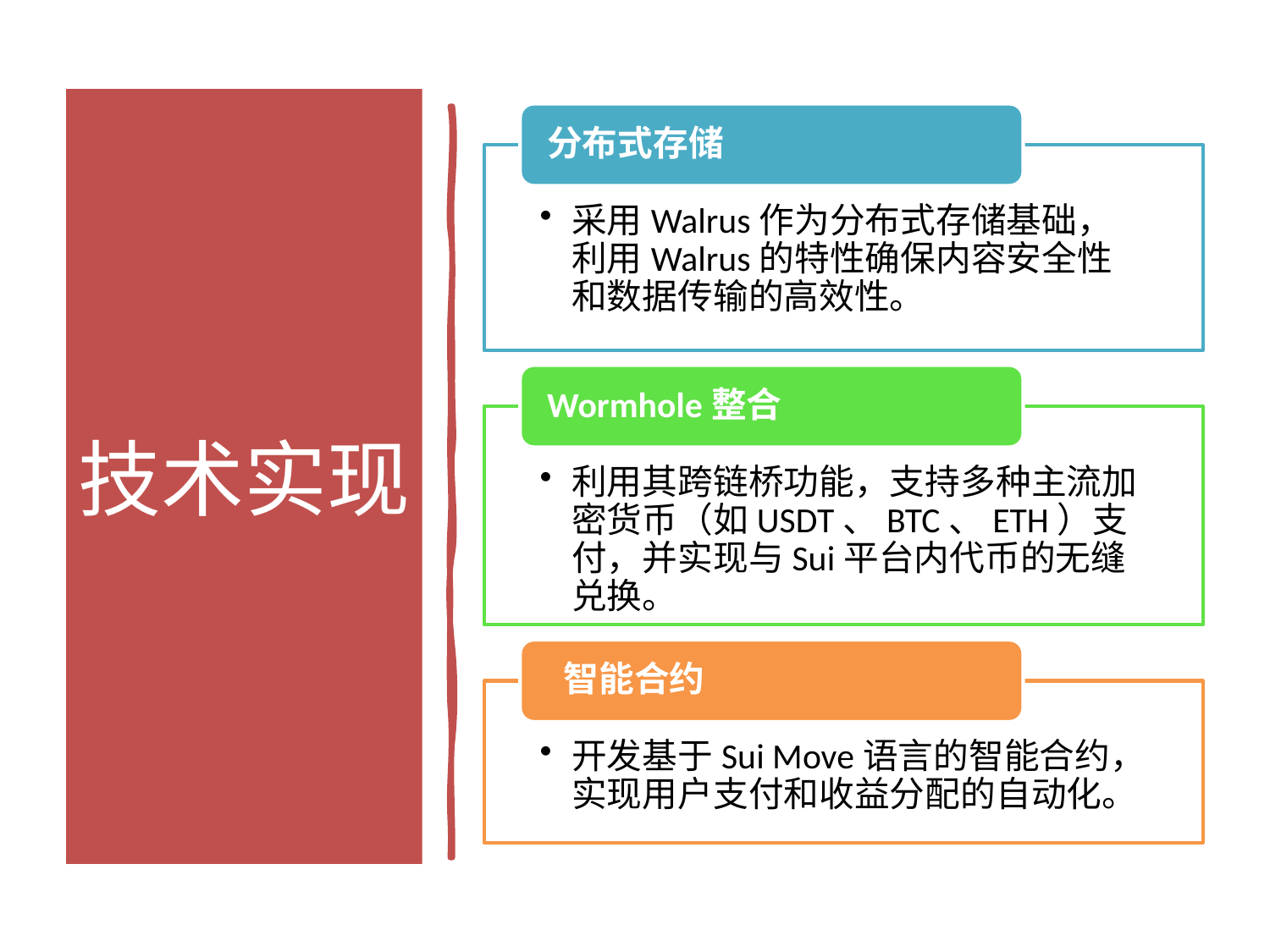

采用Walrus作为分布式存储基础，利用Walrus的特性确保内容安全性和数据传输的高效性。
分布式存储
利用其跨链桥功能，支持多种主流加密货币（如USDT、BTC、ETH）支付，并实现与Sui平台内代币的无缝兑换。
Wormhole整合
开发基于Sui Move语言的智能合约，实现用户支付和收益分配的自动化。
 智能合约
# 技术实现